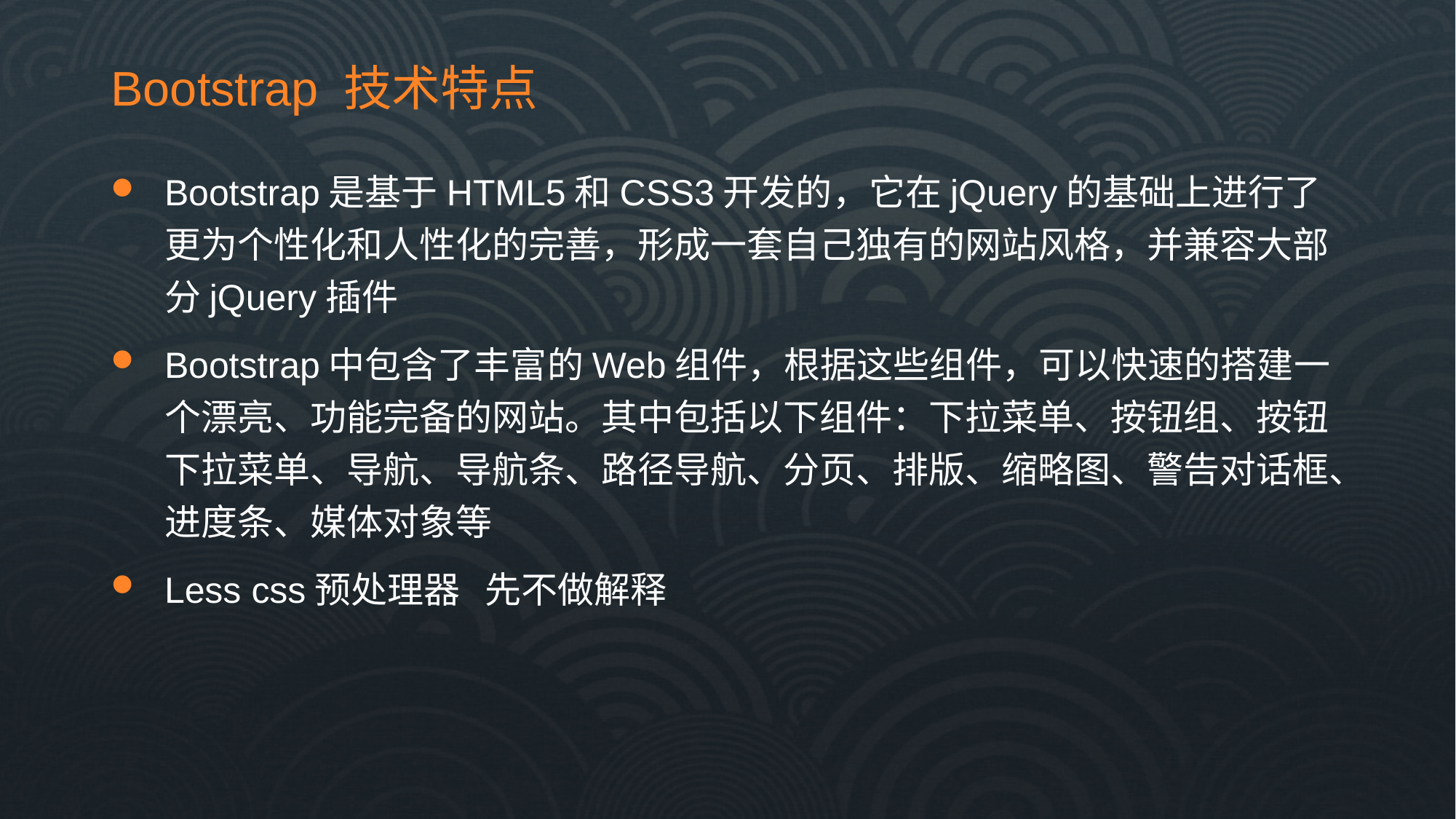

# Bootstrap 技术特点
Bootstrap是基于HTML5和CSS3开发的，它在jQuery的基础上进行了更为个性化和人性化的完善，形成一套自己独有的网站风格，并兼容大部分jQuery插件
Bootstrap中包含了丰富的Web组件，根据这些组件，可以快速的搭建一个漂亮、功能完备的网站。其中包括以下组件：下拉菜单、按钮组、按钮下拉菜单、导航、导航条、路径导航、分页、排版、缩略图、警告对话框、进度条、媒体对象等
Less css预处理器   先不做解释